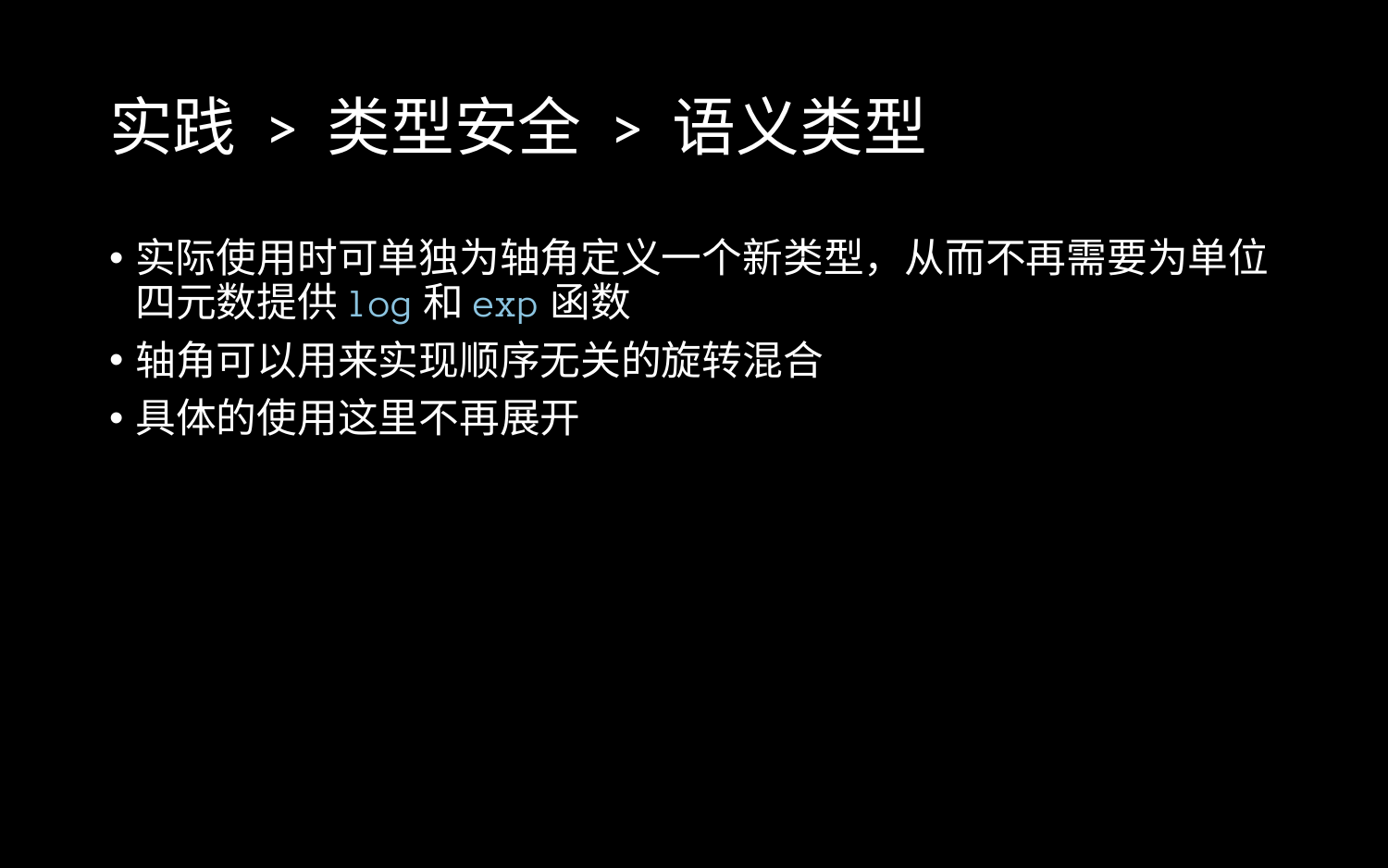

# 实践 > 类型安全 > 语义类型
实际使用时可单独为轴角定义一个新类型，从而不再需要为单位四元数提供log和exp函数
轴角可以用来实现顺序无关的旋转混合
具体的使用这里不再展开